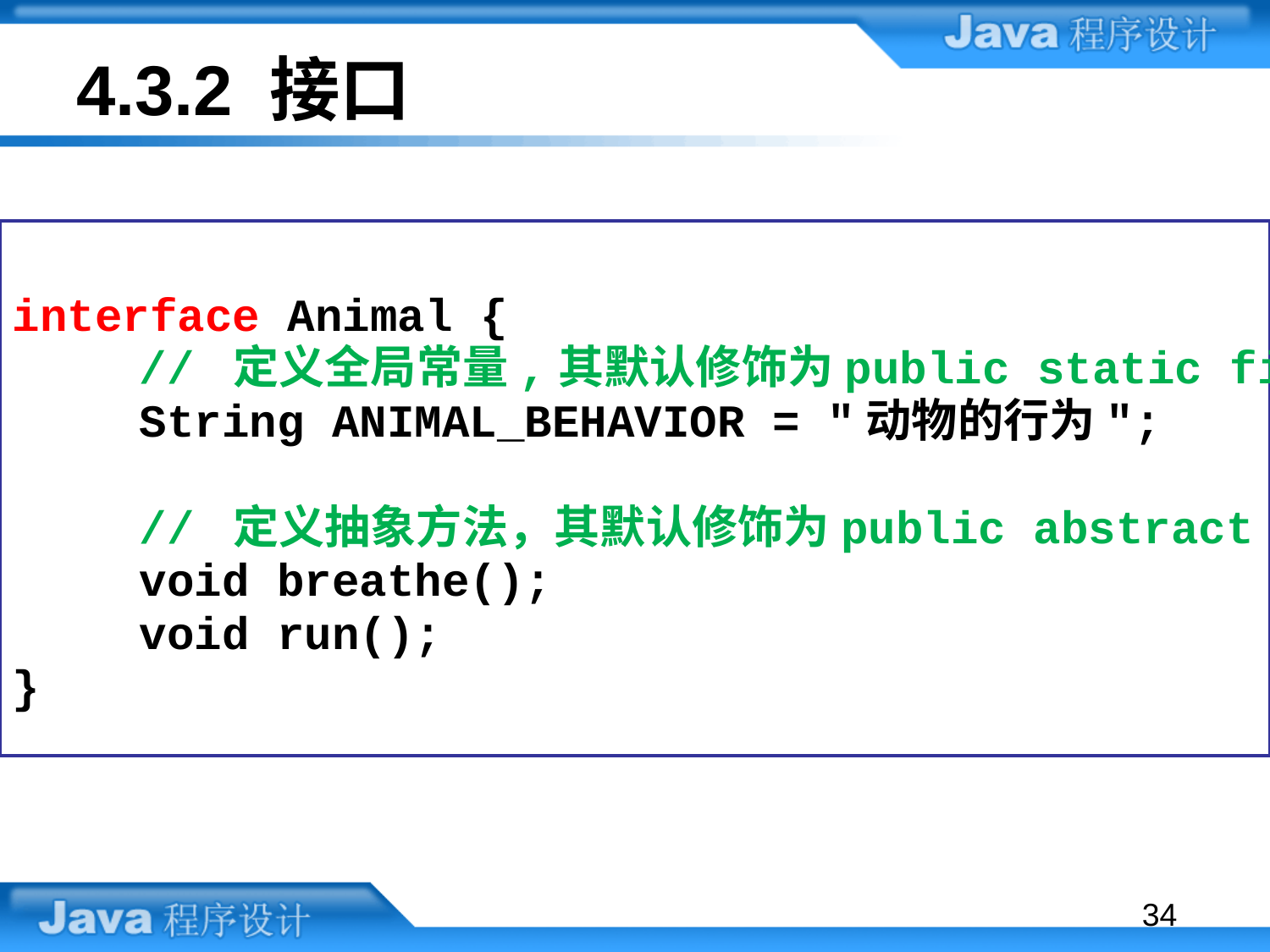

# 4.3.2 接口
interface Animal {
	// 定义全局常量,其默认修饰为public static final
	String ANIMAL_BEHAVIOR = "动物的行为";

	// 定义抽象方法，其默认修饰为public abstract
	void breathe();
	void run();
}